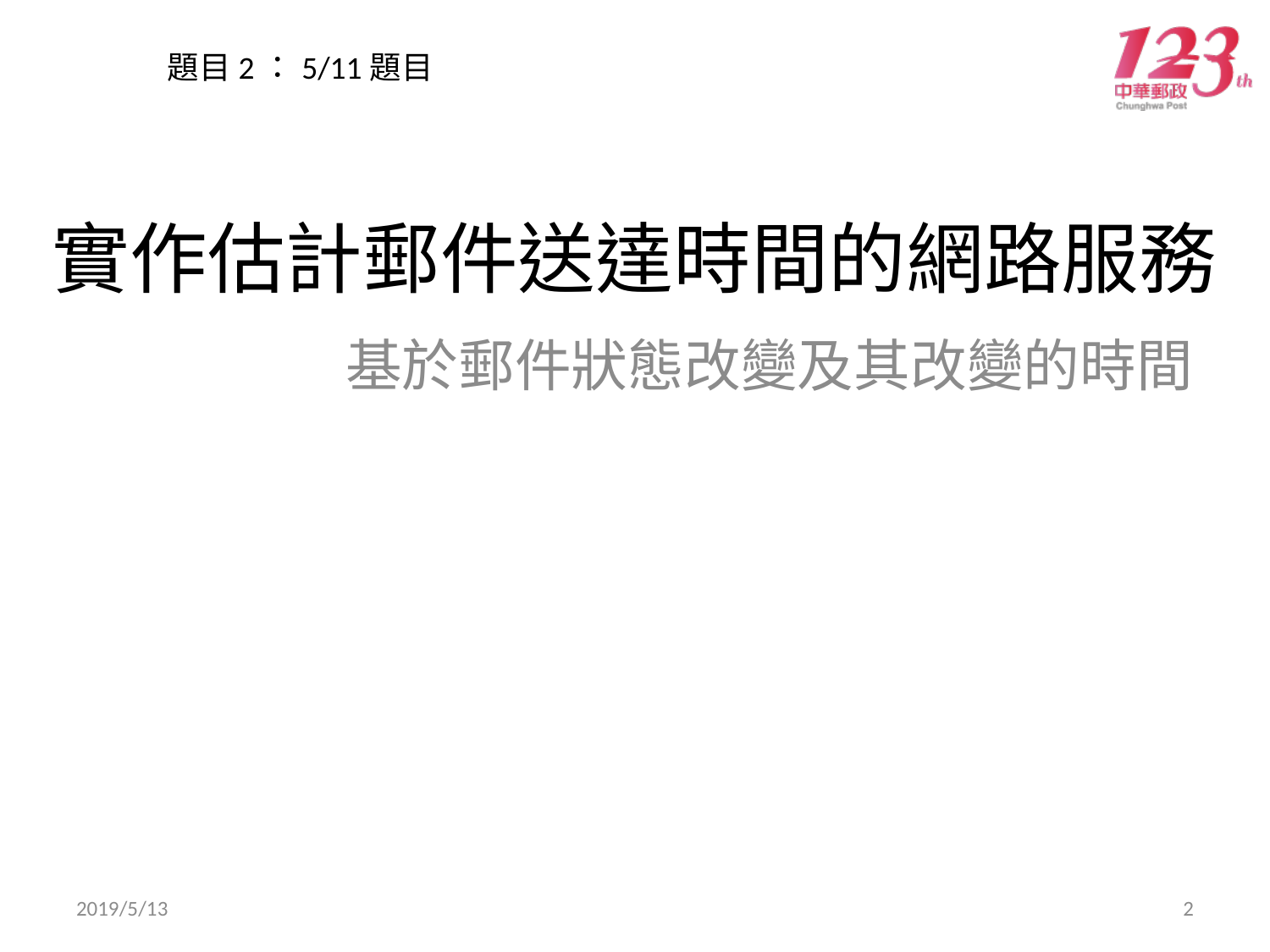

題目2：5/11題目
# 實作估計郵件送達時間的網路服務
基於郵件狀態改變及其改變的時間
2019/5/13
2